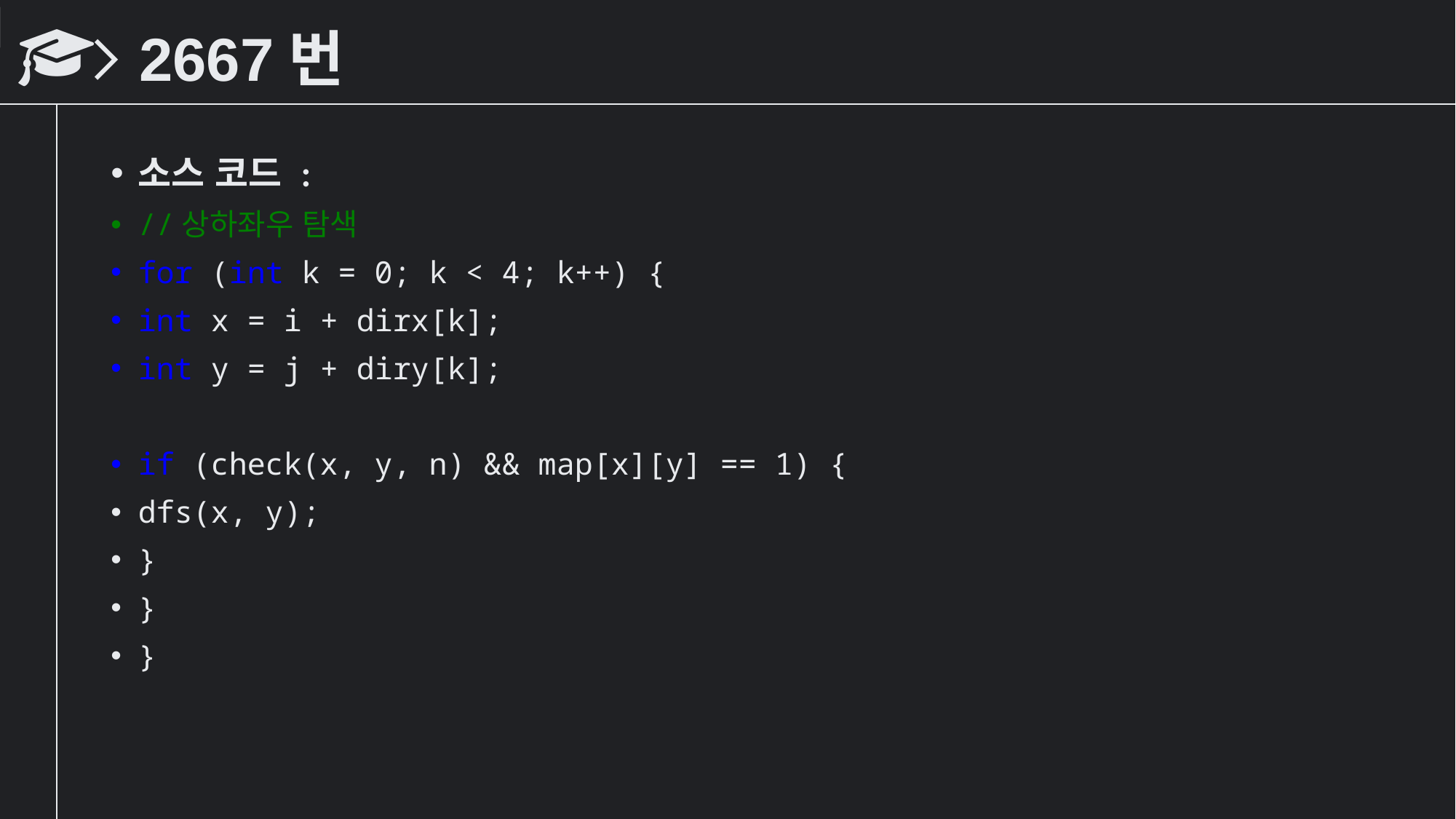

# 2667번
소스 코드 :
//상하좌우 탐색
for (int k = 0; k < 4; k++) {
int x = i + dirx[k];
int y = j + diry[k];

if (check(x, y, n) && map[x][y] == 1) {
dfs(x, y);
}
}
}